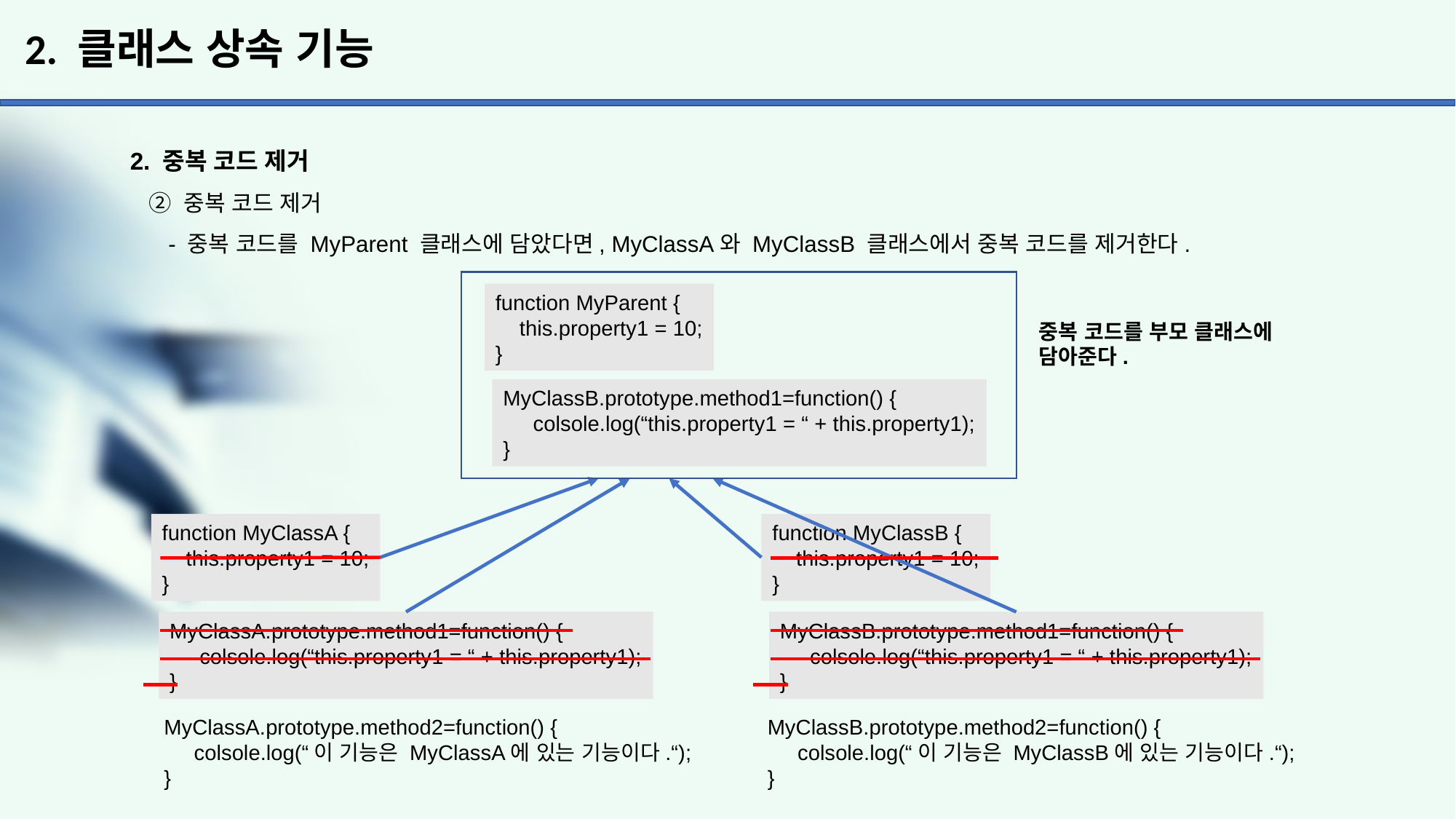

# 2. 클래스 상속 기능
2. 중복 코드 제거
   ② 중복 코드 제거
      - 중복 코드를 MyParent 클래스에 담았다면, MyClassA와 MyClassB 클래스에서 중복 코드를 제거한다.

function MyParent {
    this.property1 = 10;
}
중복 코드를 부모 클래스에
담아준다.
MyClassB.prototype.method1=function() {
     colsole.log(“this.property1 = “ + this.property1);
}
function MyClassA {
    this.property1 = 10;
}
function MyClassB {
    this.property1 = 10;
}
MyClassA.prototype.method1=function() {
     colsole.log(“this.property1 = “ + this.property1);
}
MyClassB.prototype.method1=function() {
     colsole.log(“this.property1 = “ + this.property1);
}
MyClassA.prototype.method2=function() {
     colsole.log(“이 기능은 MyClassA에 있는 기능이다.“);
}
MyClassB.prototype.method2=function() {
     colsole.log(“이 기능은 MyClassB에 있는 기능이다.“);
}